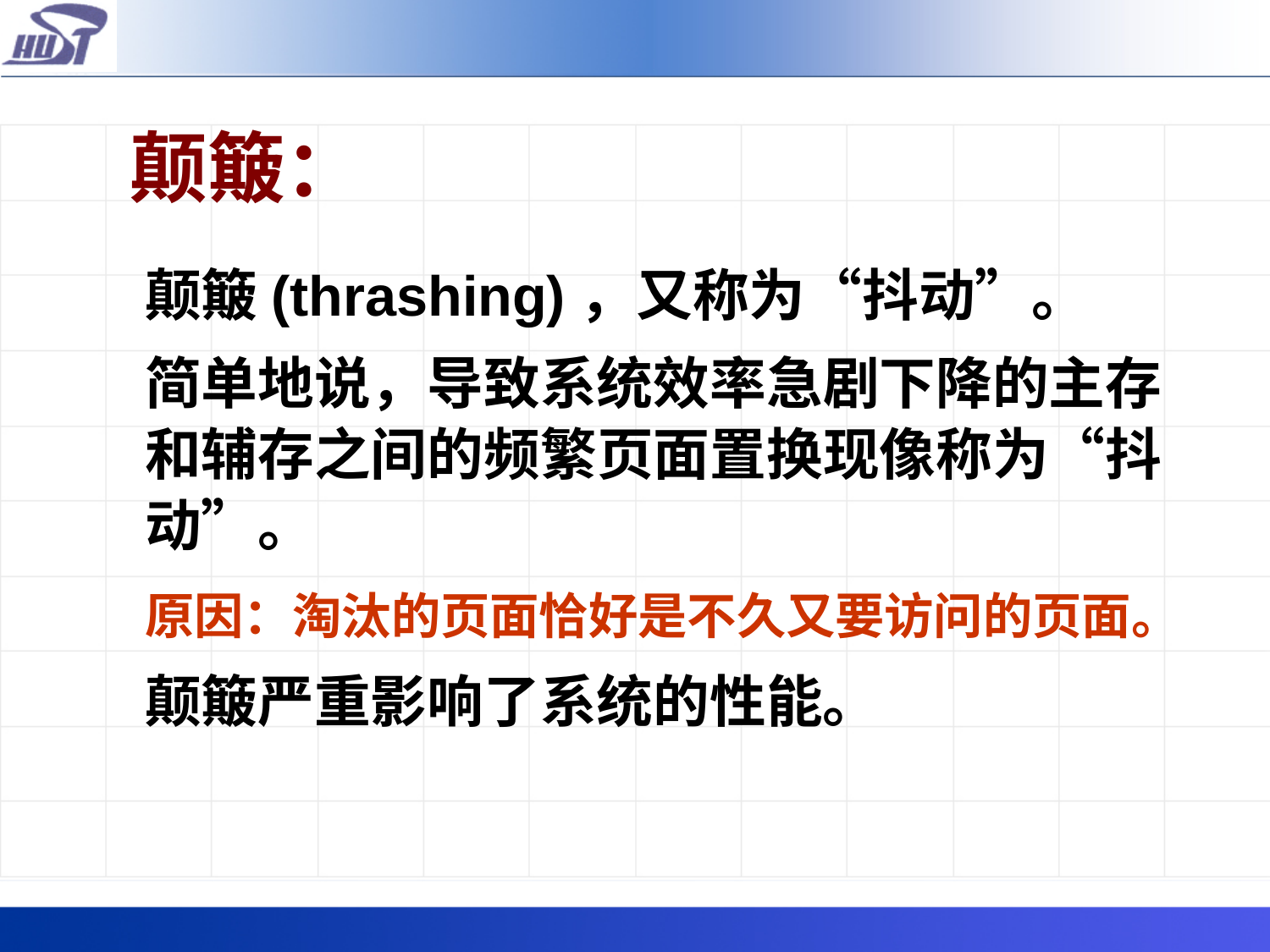

# 颠簸：
	颠簸(thrashing)，又称为“抖动”。
 	简单地说，导致系统效率急剧下降的主存和辅存之间的频繁页面置换现像称为“抖动”。
 	原因：淘汰的页面恰好是不久又要访问的页面。
	颠簸严重影响了系统的性能。